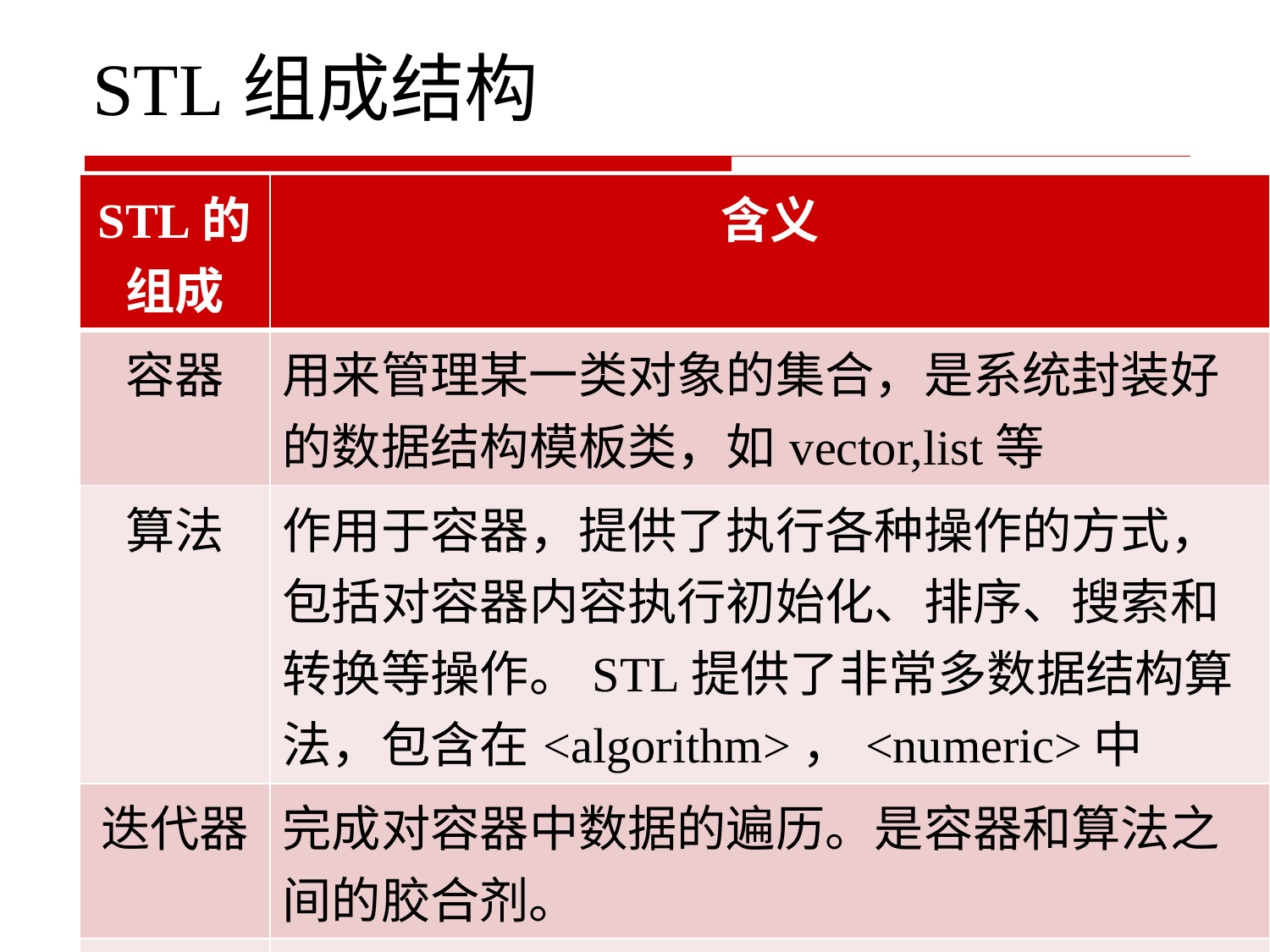

# STL组成结构
| STL的组成 | 含义 |
| --- | --- |
| 容器 | 用来管理某一类对象的集合，是系统封装好的数据结构模板类，如vector,list等 |
| 算法 | 作用于容器，提供了执行各种操作的方式，包括对容器内容执行初始化、排序、搜索和转换等操作。STL提供了非常多数据结构算法，包含在<algorithm>，<numeric>中 |
| 迭代器 | 完成对容器中数据的遍历。是容器和算法之间的胶合剂。 |
| 仿函数 | 对自定义结构重载了运算符() |
25